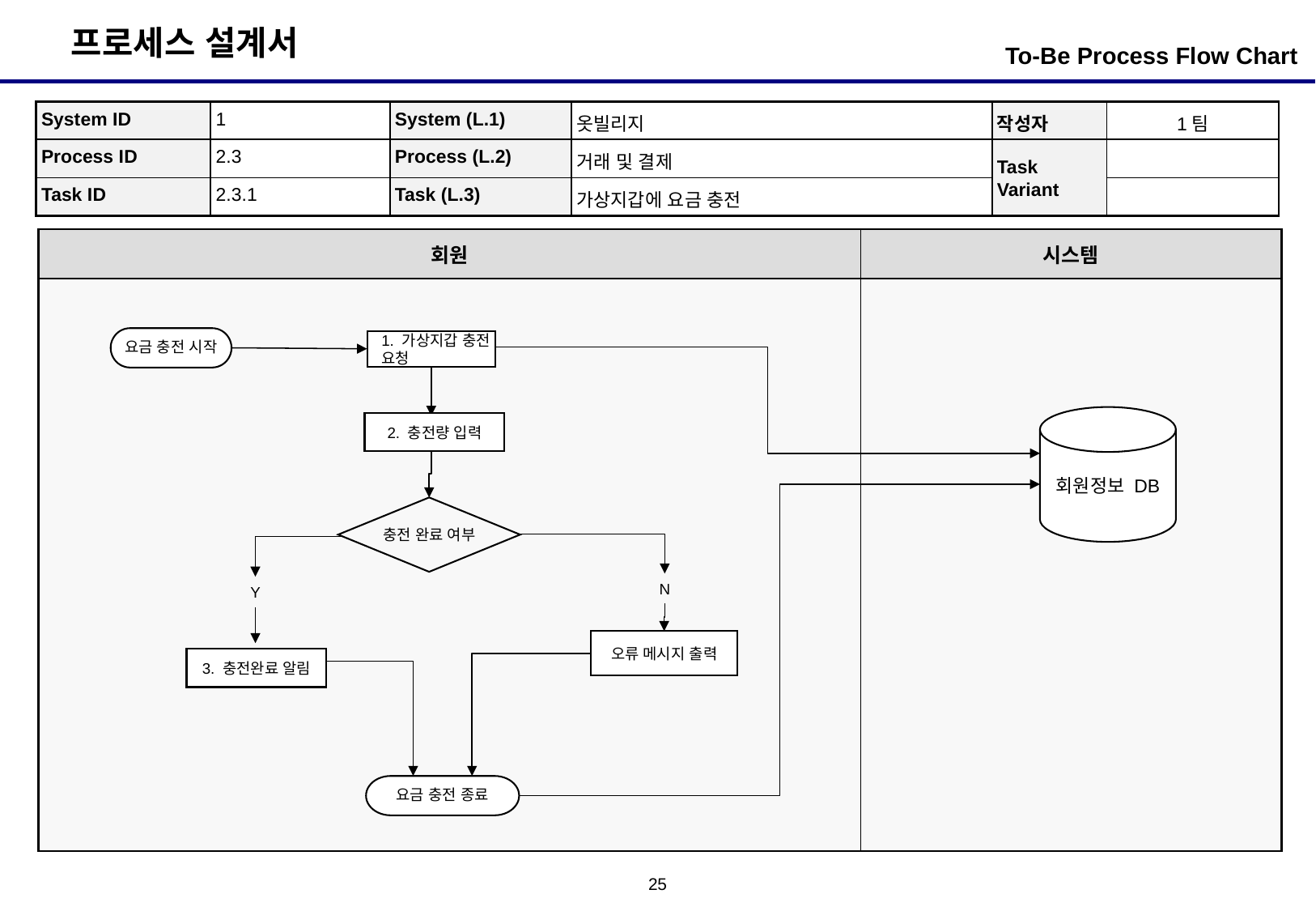

To-Be Process Flow Chart
| System ID | 1 | System (L.1) | 옷빌리지 | 작성자 | 1팀 |
| --- | --- | --- | --- | --- | --- |
| Process ID | 2.3 | Process (L.2) | 거래 및 결제 | Task Variant |  |
| Task ID | 2.3.1 | Task (L.3) | 가상지갑에 요금 충전 |  |  |
| 회원 | 시스템 |
| --- | --- |
|  |  |
요금 충전 시작
1. 가상지갑 충전 요청
회원정보 DB
2. 충전량 입력
충전 완료 여부
N
Y
오류 메시지 출력
3. 충전완료 알림
요금 충전 종료